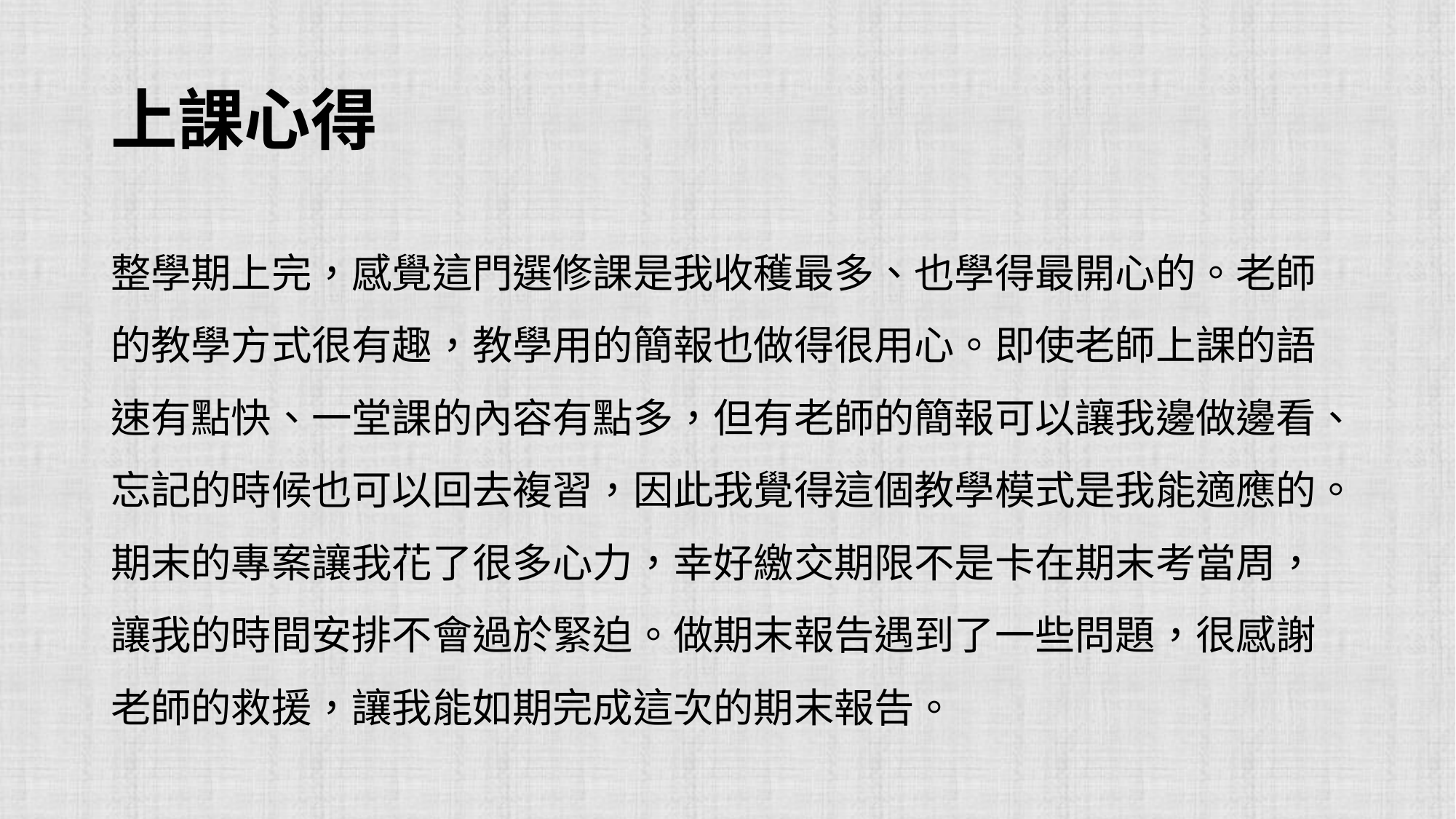

# 上課心得
整學期上完，感覺這門選修課是我收穫最多、也學得最開心的。老師的教學方式很有趣，教學用的簡報也做得很用心。即使老師上課的語速有點快、一堂課的內容有點多，但有老師的簡報可以讓我邊做邊看、忘記的時候也可以回去複習，因此我覺得這個教學模式是我能適應的。期末的專案讓我花了很多心力，幸好繳交期限不是卡在期末考當周，讓我的時間安排不會過於緊迫。做期末報告遇到了一些問題，很感謝老師的救援，讓我能如期完成這次的期末報告。